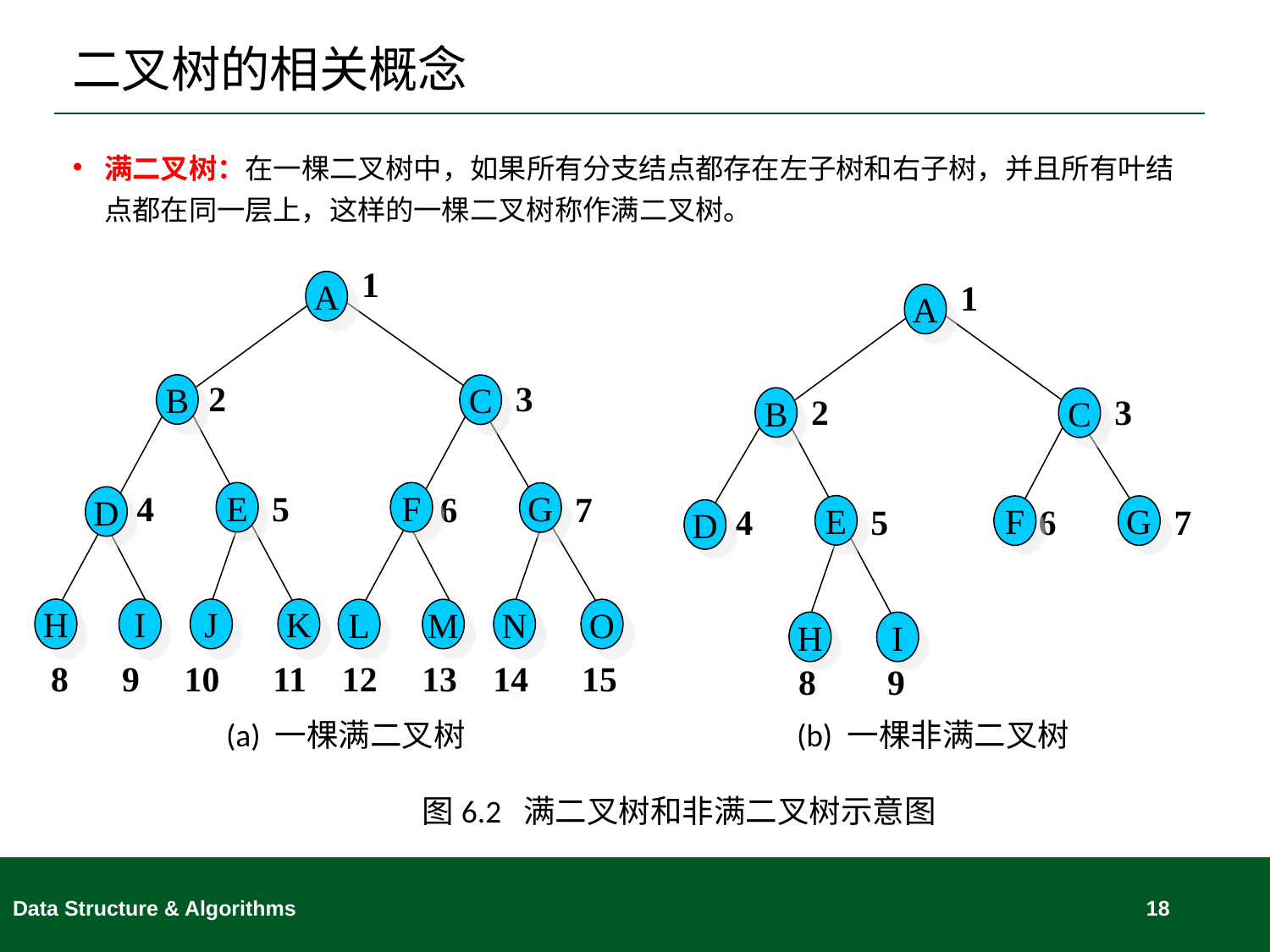

# 二叉树的相关概念
满二叉树：在一棵二叉树中，如果所有分支结点都存在左子树和右子树，并且所有叶结点都在同一层上，这样的一棵二叉树称作满二叉树。

1
A

2
3
B
C

4
5
6
7
E
F
G
D

H
I
J
K
L
M
N
O
8      9     10      11    12     13    14      15
1
A

2
3
B
C

4
5
6
7
E
F
G
D

H
I
8        9
 (a) 一棵满二叉树
(b) 一棵非满二叉树
图6.2  满二叉树和非满二叉树示意图
Data Structure & Algorithms
18